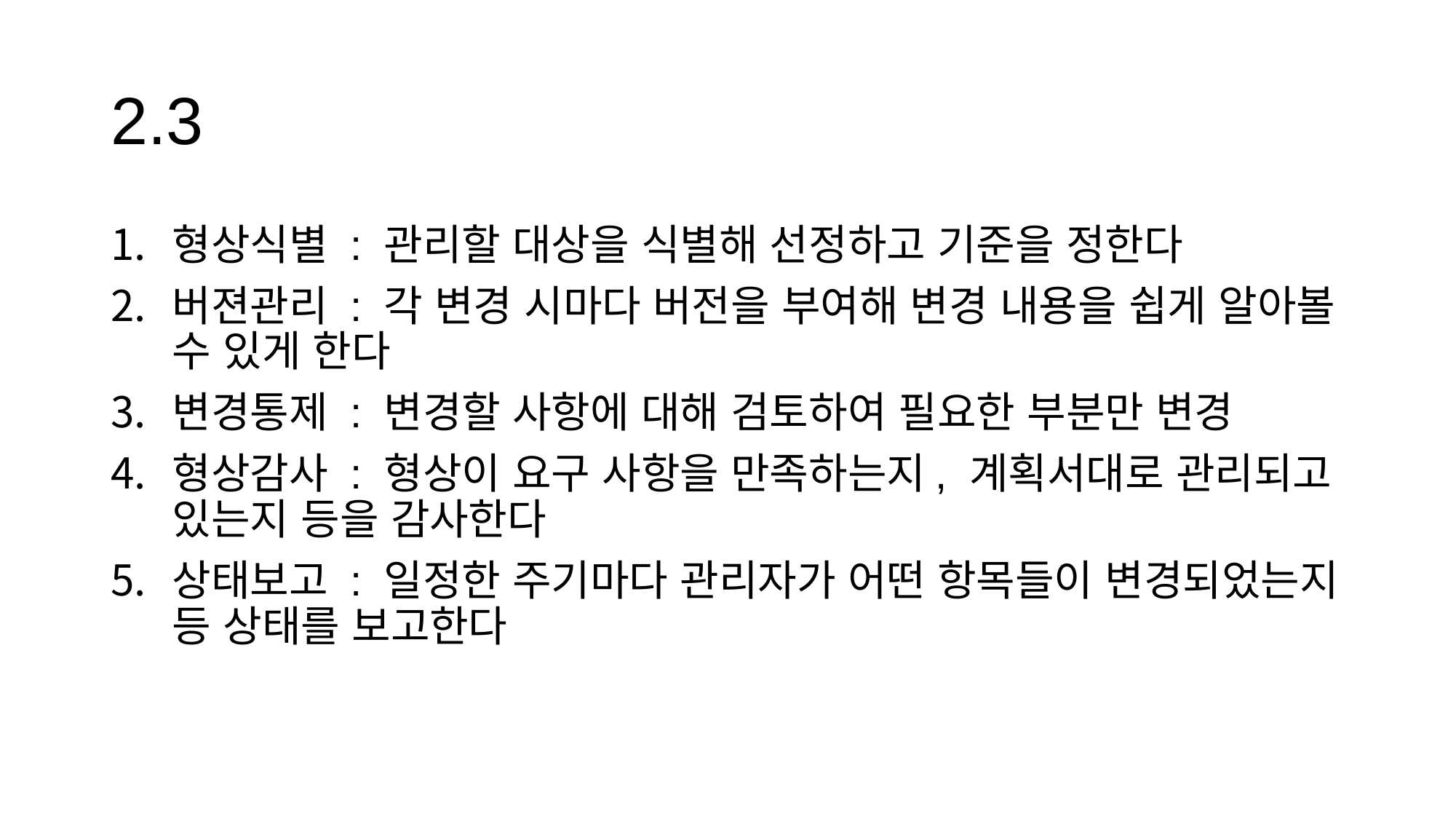

# 2.3
형상식별 : 관리할 대상을 식별해 선정하고 기준을 정한다
버젼관리 : 각 변경 시마다 버전을 부여해 변경 내용을 쉽게 알아볼 수 있게 한다
변경통제 : 변경할 사항에 대해 검토하여 필요한 부분만 변경
형상감사 : 형상이 요구 사항을 만족하는지, 계획서대로 관리되고 있는지 등을 감사한다
상태보고 : 일정한 주기마다 관리자가 어떤 항목들이 변경되었는지 등 상태를 보고한다